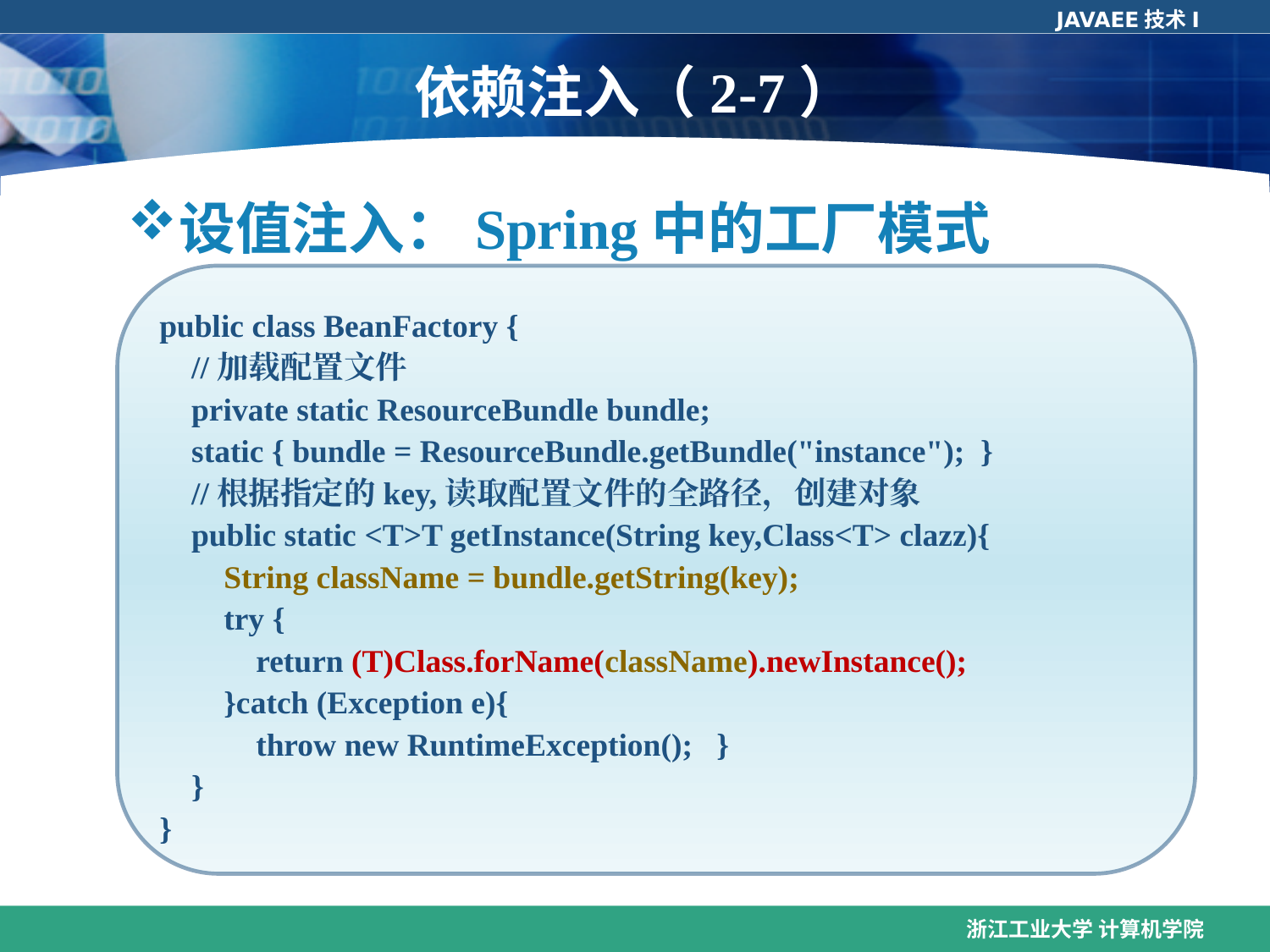

# 依赖注入（2-7）
设值注入：Spring中的工厂模式
public class BeanFactory {
    //加载配置文件
    private static ResourceBundle bundle;
    static { bundle = ResourceBundle.getBundle("instance");  }
    //根据指定的key,读取配置文件的全路径，创建对象
    public static <T>T getInstance(String key,Class<T> clazz){
        String className = bundle.getString(key);
        try {
            return (T)Class.forName(className).newInstance();
        }catch (Exception e){
            throw new RuntimeException();   }
    }
}